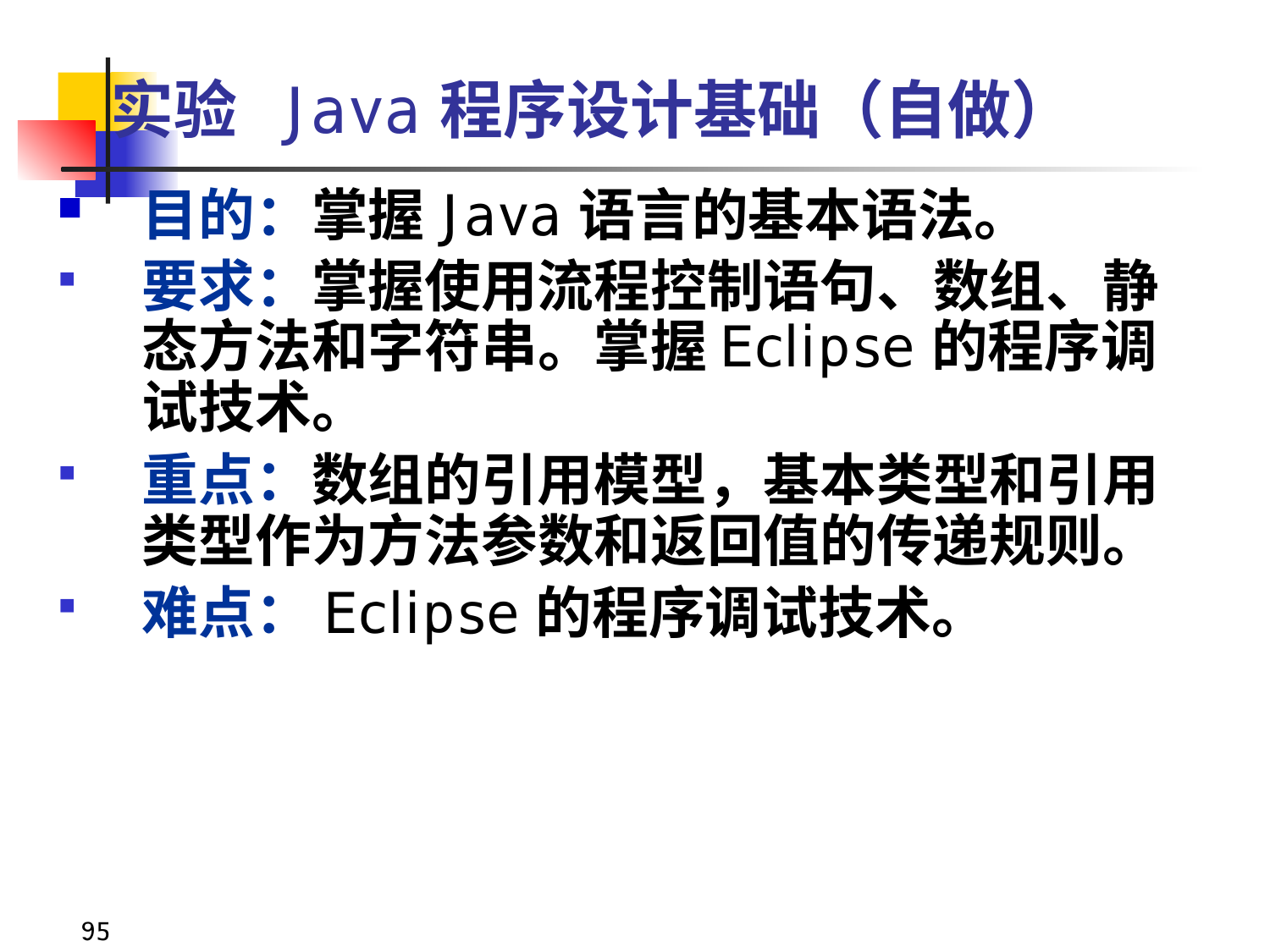

# 实验  Java程序设计基础（自做）
目的：掌握Java语言的基本语法。
要求：掌握使用流程控制语句、数组、静态方法和字符串。掌握Eclipse的程序调试技术。
重点：数组的引用模型，基本类型和引用类型作为方法参数和返回值的传递规则。
难点：Eclipse的程序调试技术。
95